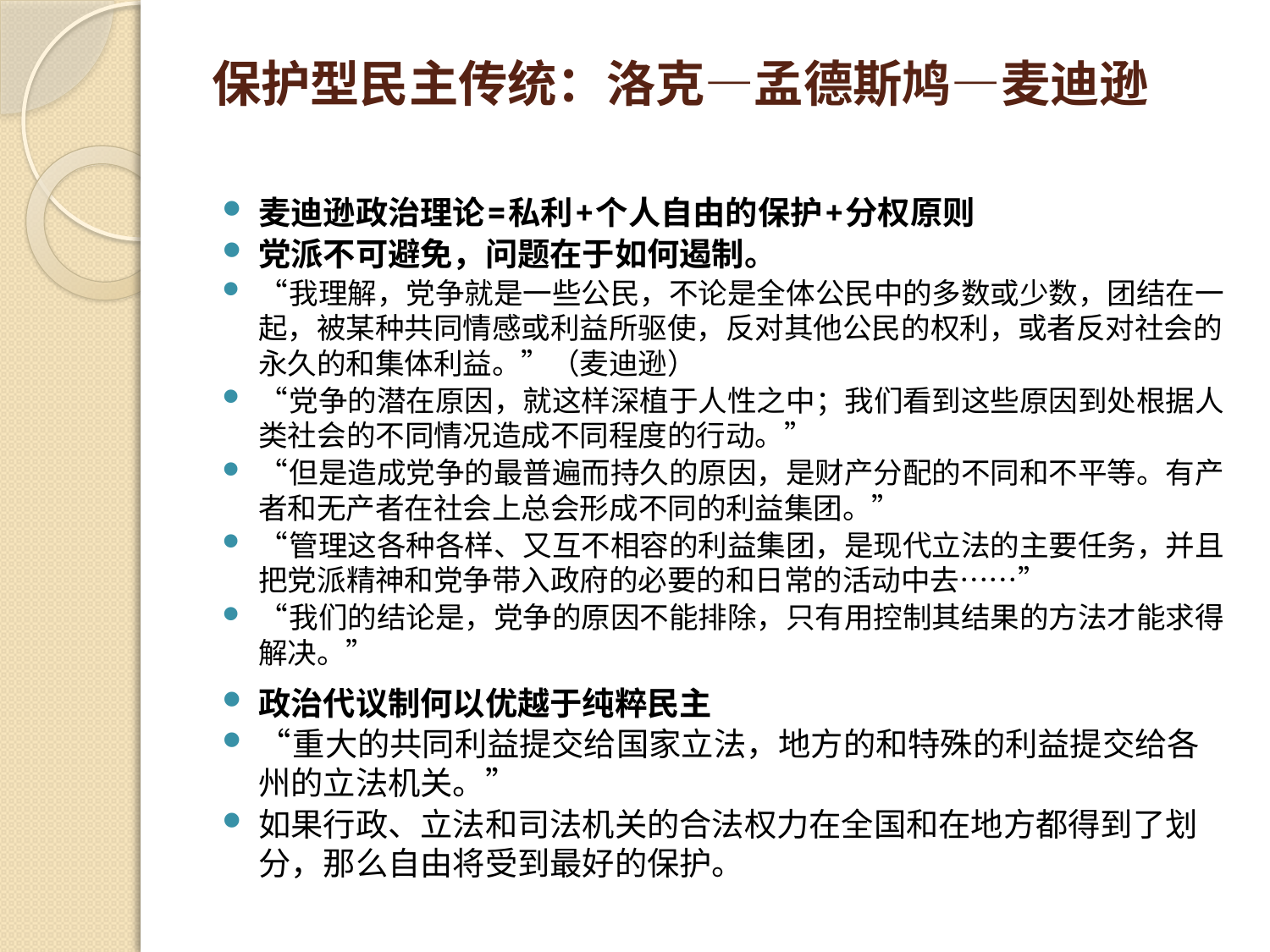

# 保护型民主传统：洛克—孟德斯鸠—麦迪逊
麦迪逊政治理论=私利+个人自由的保护+分权原则
党派不可避免，问题在于如何遏制。
“我理解，党争就是一些公民，不论是全体公民中的多数或少数，团结在一起，被某种共同情感或利益所驱使，反对其他公民的权利，或者反对社会的永久的和集体利益。”（麦迪逊）
“党争的潜在原因，就这样深植于人性之中；我们看到这些原因到处根据人类社会的不同情况造成不同程度的行动。”
“但是造成党争的最普遍而持久的原因，是财产分配的不同和不平等。有产者和无产者在社会上总会形成不同的利益集团。”
“管理这各种各样、又互不相容的利益集团，是现代立法的主要任务，并且把党派精神和党争带入政府的必要的和日常的活动中去……”
“我们的结论是，党争的原因不能排除，只有用控制其结果的方法才能求得解决。”

政治代议制何以优越于纯粹民主
“重大的共同利益提交给国家立法，地方的和特殊的利益提交给各州的立法机关。”
如果行政、立法和司法机关的合法权力在全国和在地方都得到了划分，那么自由将受到最好的保护。